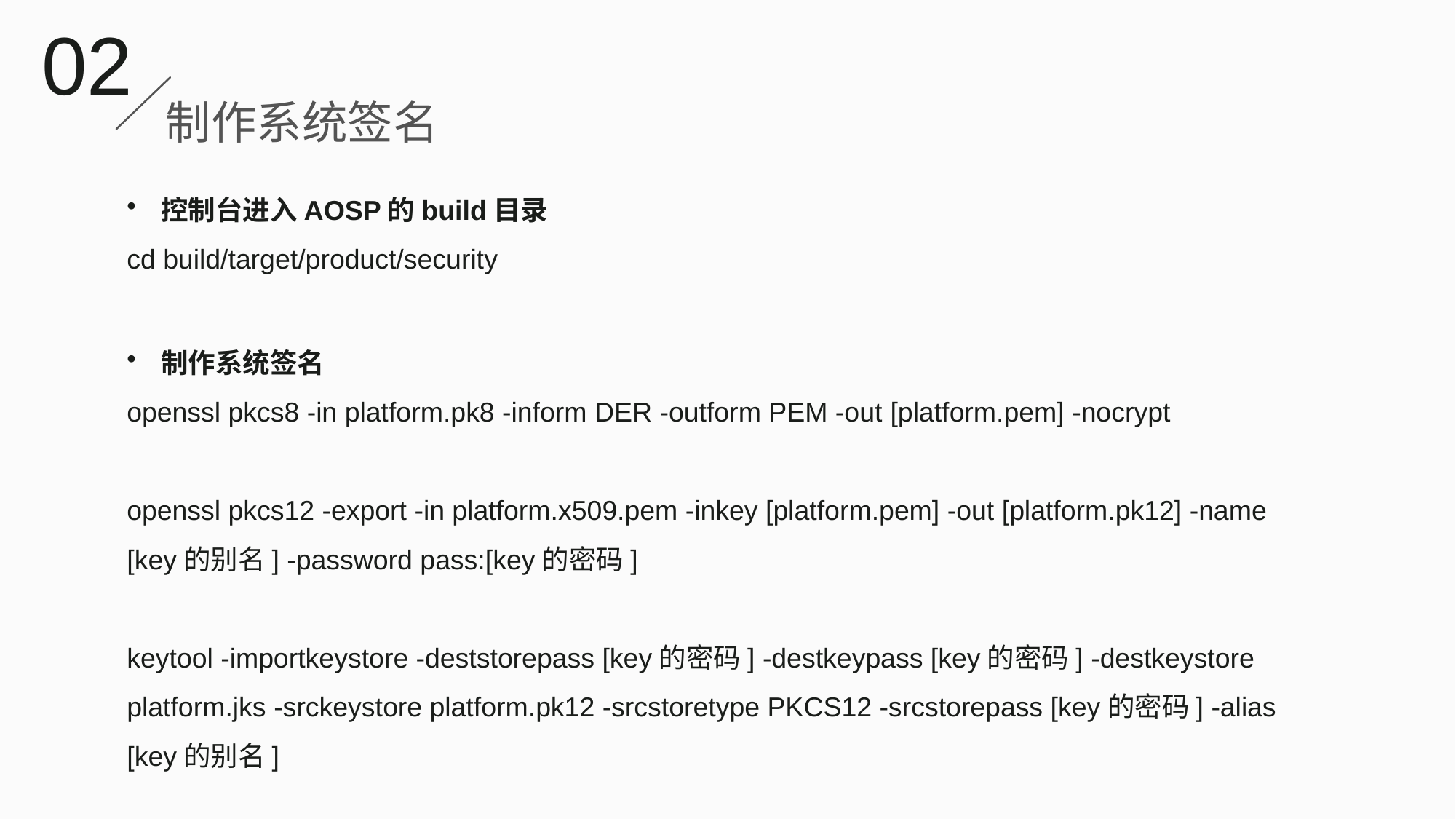

02
制作系统签名
控制台进入AOSP的build目录
cd build/target/product/security

制作系统签名
openssl pkcs8 -in platform.pk8 -inform DER -outform PEM -out [platform.pem] -nocrypt

openssl pkcs12 -export -in platform.x509.pem -inkey [platform.pem] -out [platform.pk12] -name [key的别名] -password pass:[key的密码]

keytool -importkeystore -deststorepass [key的密码] -destkeypass [key的密码] -destkeystore platform.jks -srckeystore platform.pk12 -srcstoretype PKCS12 -srcstorepass [key的密码] -alias [key的别名]